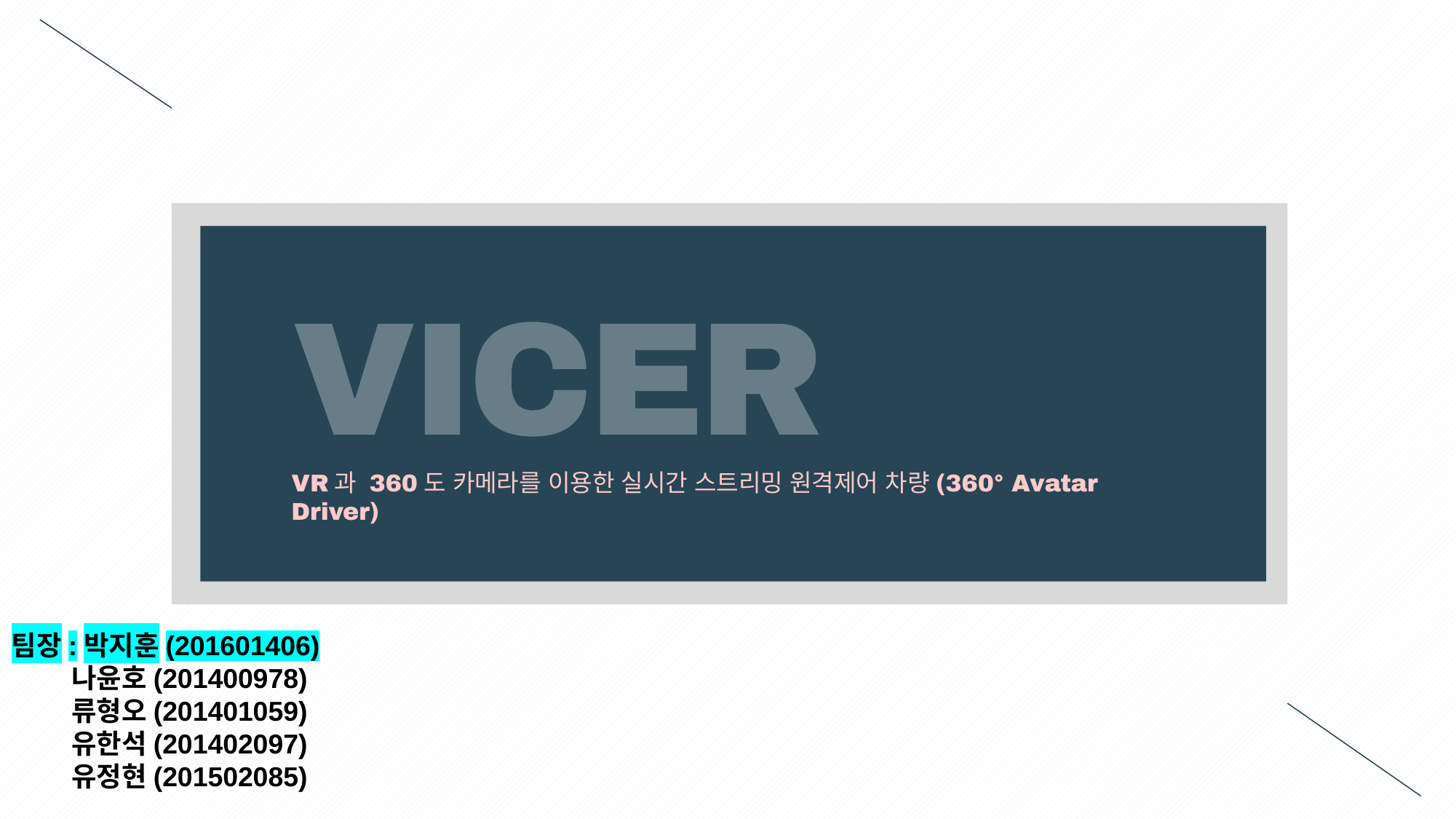

VICER
VR과 360도 카메라를 이용한 실시간 스트리밍 원격제어 차량(360° Avatar Driver)

팀장:박지훈(201601406)
       나윤호(201400978)
       류형오(201401059)
       유한석(201402097)
       유정현(201502085)